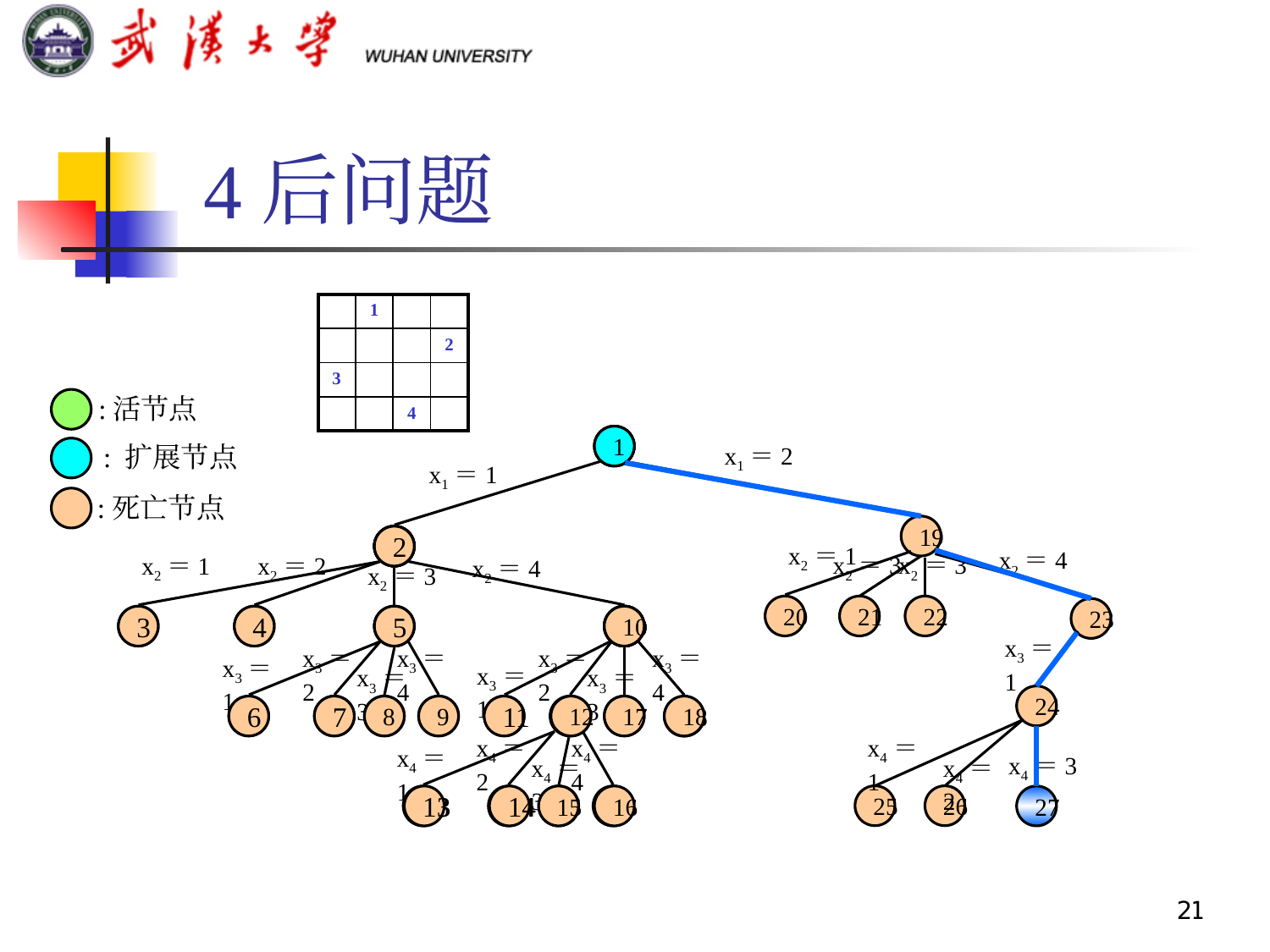

# 4后问题
|  | 1 |  |  |
| --- | --- | --- | --- |
|  |  |  | 2 |
| 3 |  |  |  |
|  |  | 4 |  |
      :活节点

 : 扩展节点

      :死亡节点

1
1
1
x1＝1
2
2
2
2
2
2
x2＝1
3
x2＝2
4
x2＝4
10
x2＝3
5
3
4
5
5
10
10
10
10
x3＝2
7
x3＝4
9
x3＝2
12
x3＝4
18
x3＝1
6
x3＝1
11
x3＝3
8
x3＝3
17
6
7
8
9
11
12
12
17
18
x4＝2
14
x4＝4
16
x4＝1
13
x4＝3
15
13
14
15
16
x1＝2
19
x2＝1
20
x2＝4
23
x2＝3
x2＝3
22
21
x3＝1
24
x4＝1
x4＝3
x4＝2
25
26
27
21